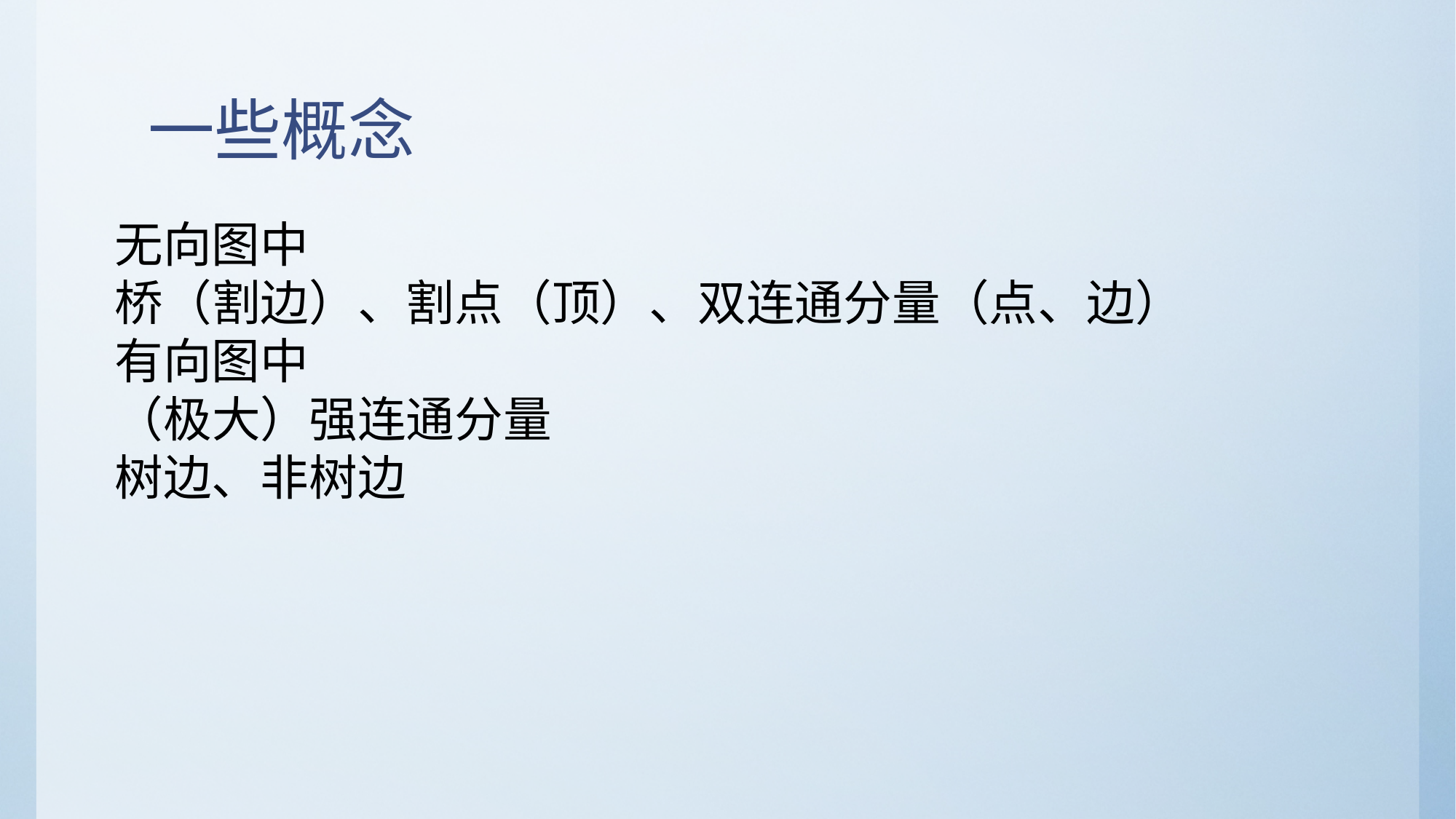

# 一些概念
无向图中
桥（割边）、割点（顶）、双连通分量（点、边）
有向图中
（极大）强连通分量
树边、非树边